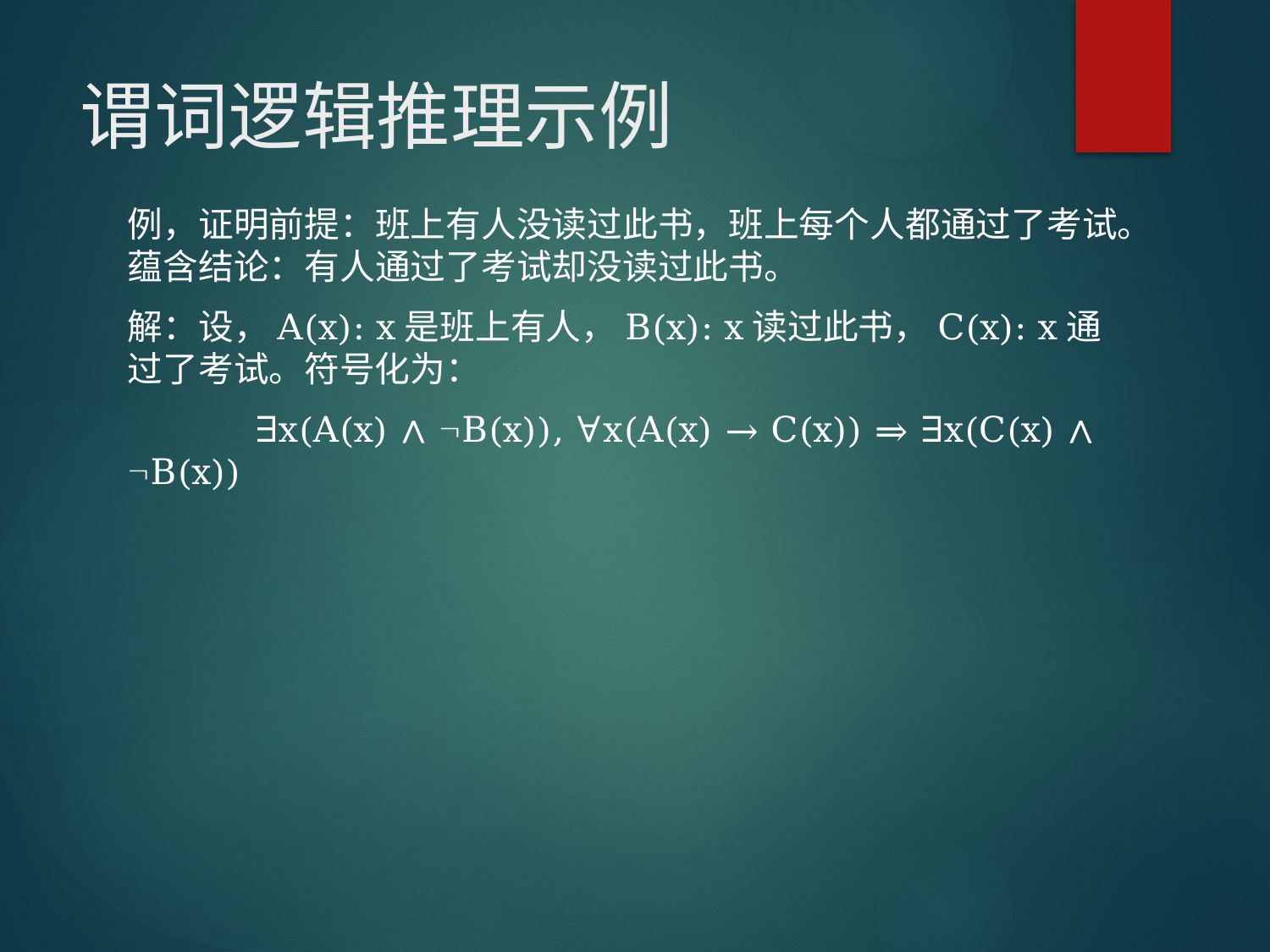

# 谓词逻辑推理示例
例，证明前提：班上有人没读过此书，班上每个人都通过了考试。蕴含结论：有人通过了考试却没读过此书。
解：设，A(x): x是班上有人，B(x): x读过此书，C(x): x通过了考试。符号化为：
	∃x(A(x) ∧ ¬B(x)), ∀x(A(x) → C(x)) ⇒ ∃x(C(x) ∧ ¬B(x))